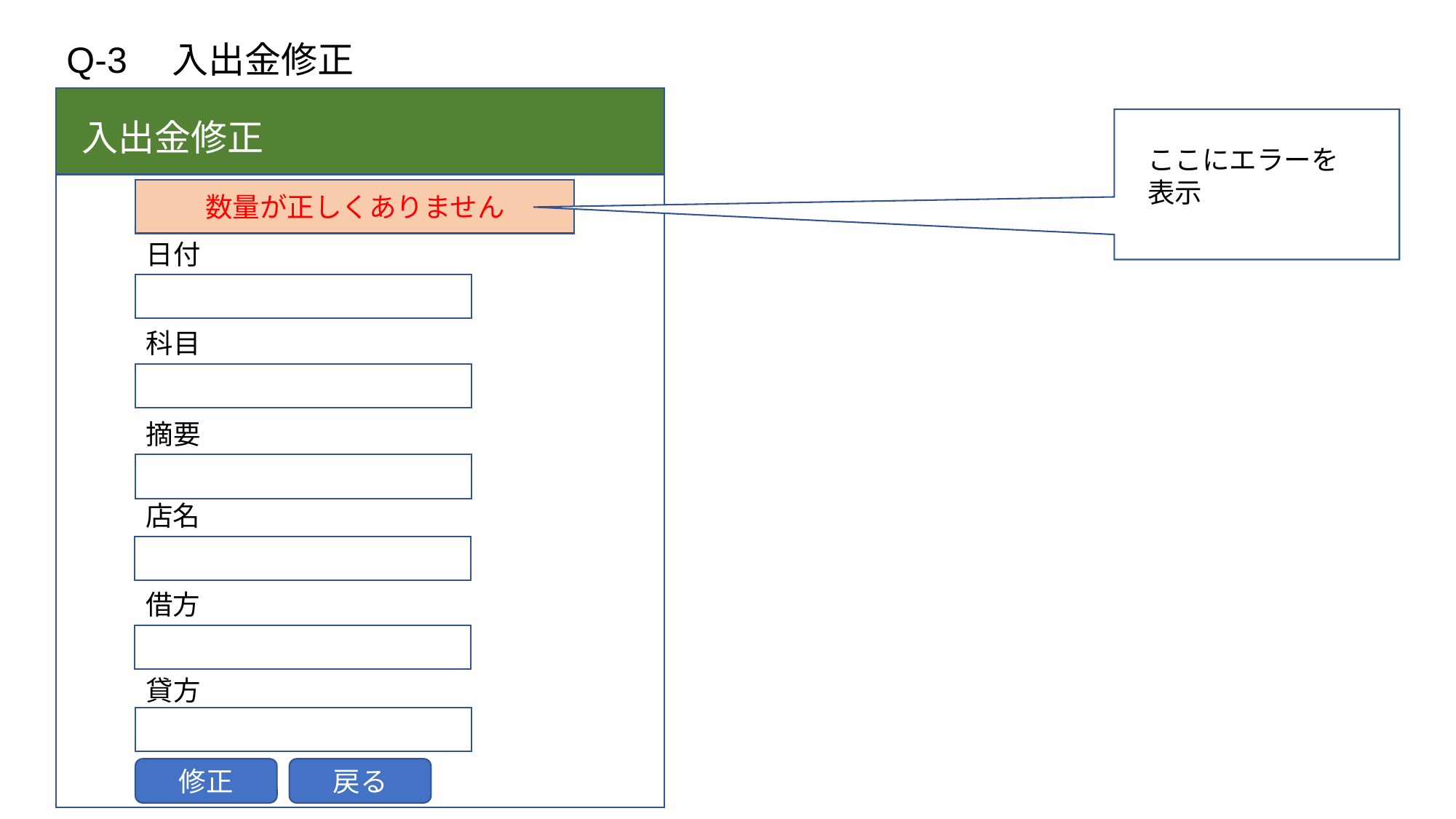

Q-3　入出金修正

入出金修正

ここにエラーを表示
数量が正しくありません
日付

科目

摘要

店名

借方

貸方

戻る
修正